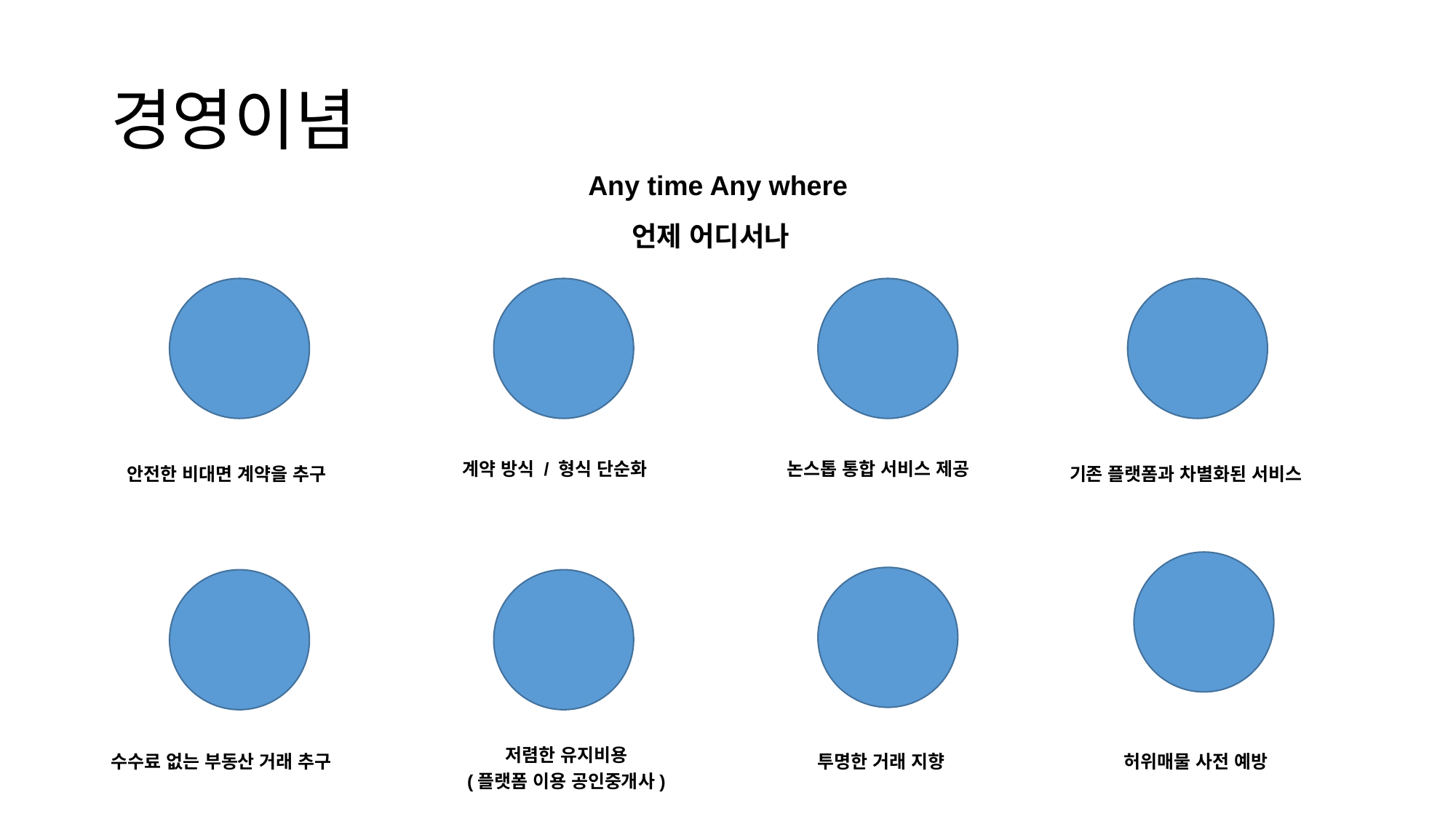

# 경영이념
Any time Any where
언제 어디서나

안전한 비대면 계약을 추구
기존 플랫폼과 차별화된 서비스
계약 방식 / 형식 단순화
논스톱 통합 서비스 제공

투명한 거래 지향
허위매물 사전 예방
수수료 없는 부동산 거래 추구
저렴한 유지비용
(플랫폼 이용 공인중개사)